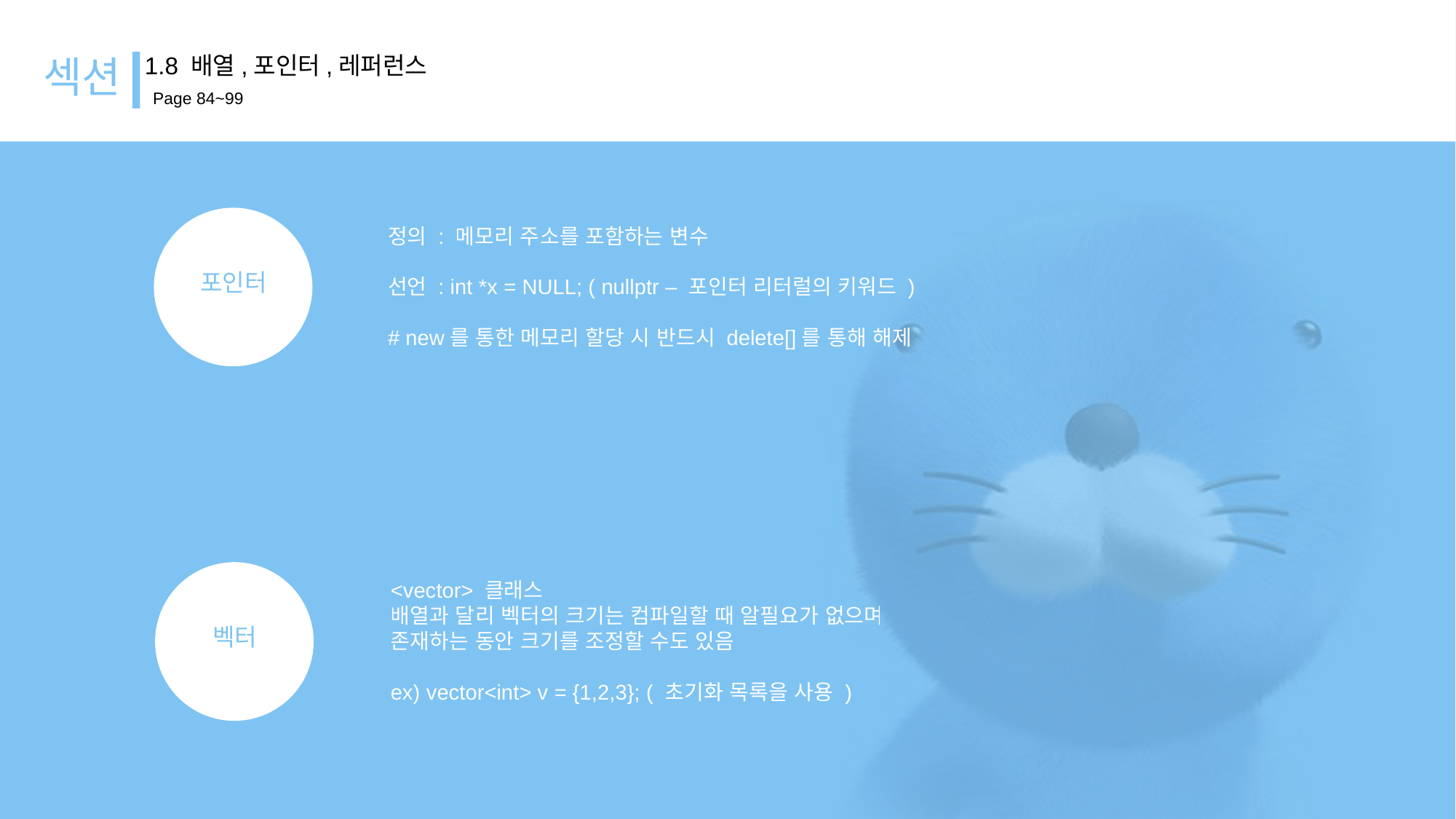

섹션
1.8 배열,포인터,레퍼런스

Page 84~99

포인터

정의 : 메모리 주소를 포함하는 변수

선언 : int *x = NULL; ( nullptr – 포인터 리터럴의 키워드 )

# new를 통한 메모리 할당 시 반드시 delete[]를 통해 해제

벡터

<vector> 클래스
배열과 달리 벡터의 크기는 컴파일할 때 알필요가 없으며
존재하는 동안 크기를 조정할 수도 있음

ex) vector<int> v = {1,2,3}; ( 초기화 목록을 사용 )